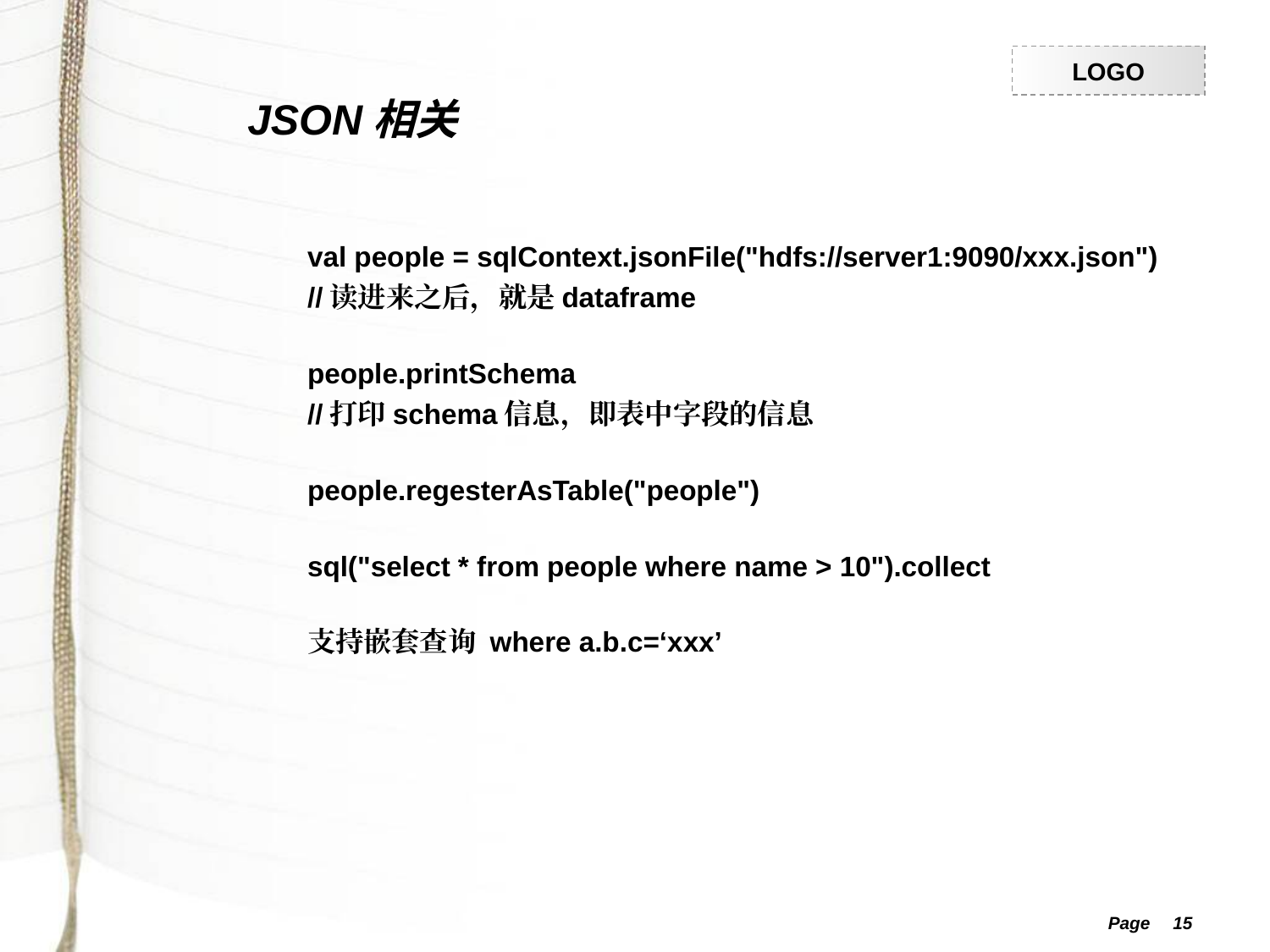

JSON相关
# val people = sqlContext.jsonFile("hdfs://server1:9090/xxx.json")
//读进来之后，就是dataframe

people.printSchema
//打印schema信息，即表中字段的信息

people.regesterAsTable("people")

sql("select * from people where name > 10").collect

支持嵌套查询 where a.b.c=‘xxx’